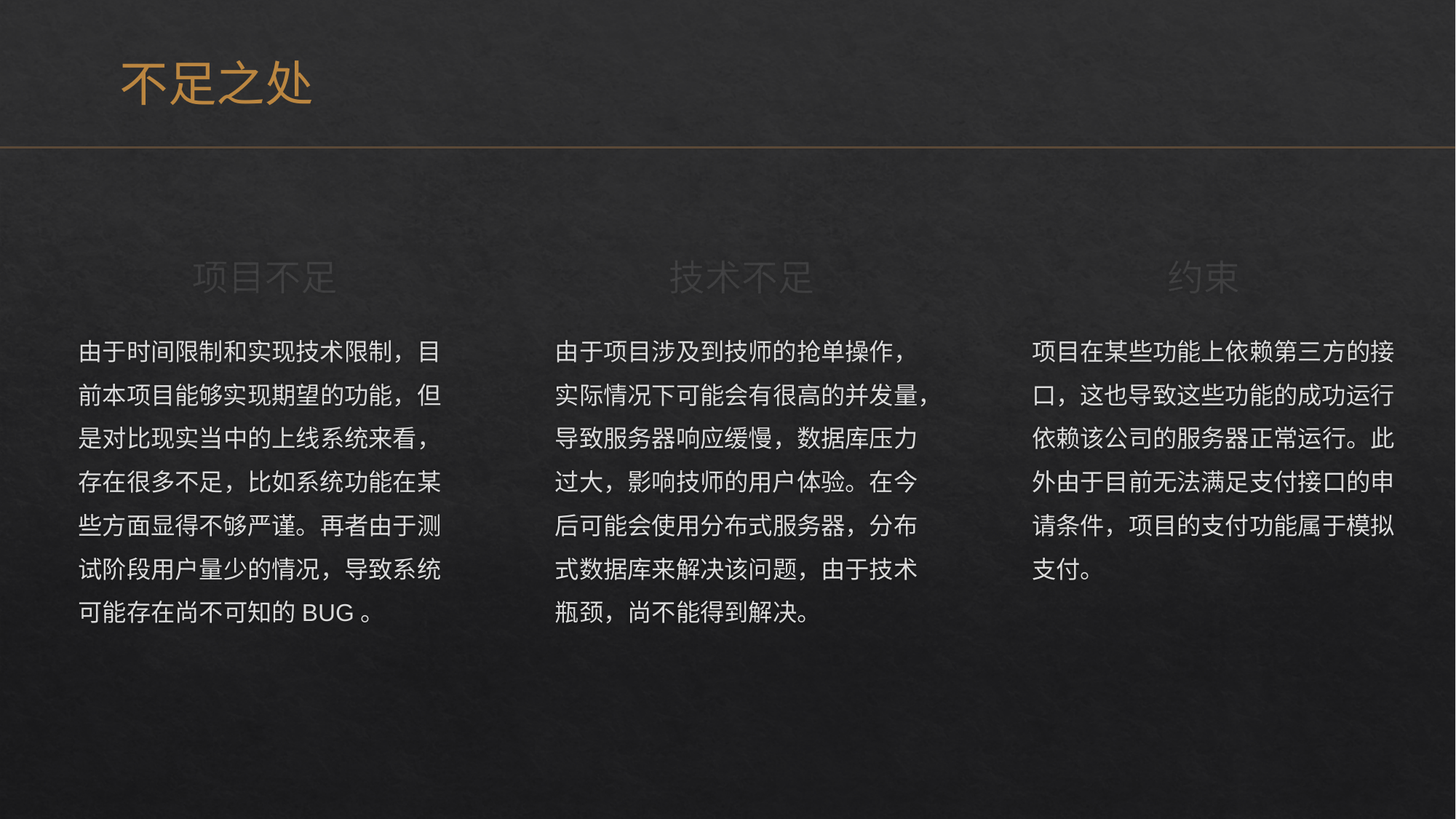

不足之处

项目不足

技术不足

约束
由于时间限制和实现技术限制，目前本项目能够实现期望的功能，但是对比现实当中的上线系统来看，存在很多不足，比如系统功能在某些方面显得不够严谨。再者由于测试阶段用户量少的情况，导致系统可能存在尚不可知的BUG。
由于项目涉及到技师的抢单操作，实际情况下可能会有很高的并发量，导致服务器响应缓慢，数据库压力过大，影响技师的用户体验。在今后可能会使用分布式服务器，分布式数据库来解决该问题，由于技术瓶颈，尚不能得到解决。
项目在某些功能上依赖第三方的接口，这也导致这些功能的成功运行依赖该公司的服务器正常运行。此外由于目前无法满足支付接口的申请条件，项目的支付功能属于模拟支付。